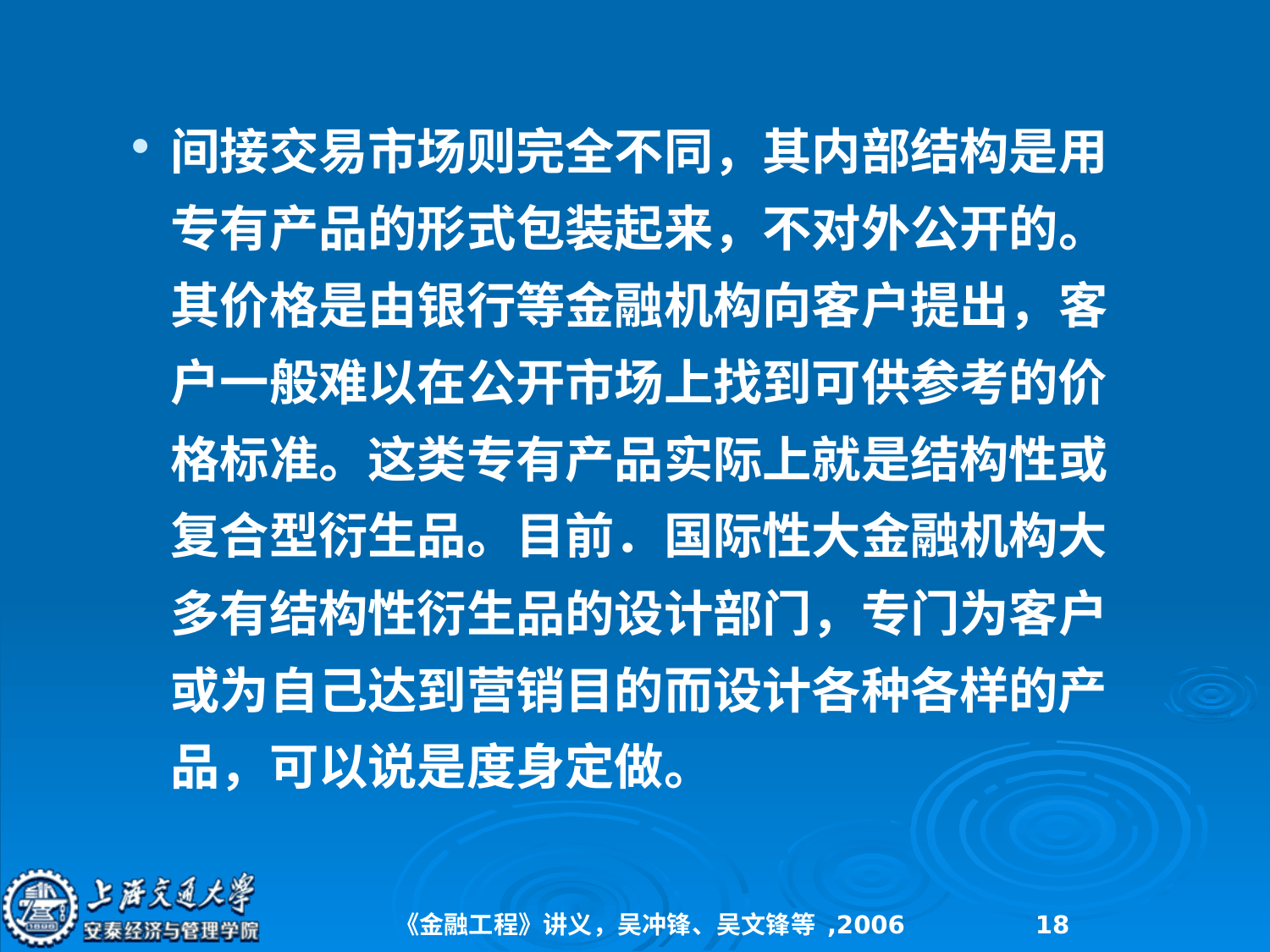

间接交易市场则完全不同，其内部结构是用专有产品的形式包装起来，不对外公开的。其价格是由银行等金融机构向客户提出，客户一般难以在公开市场上找到可供参考的价格标准。这类专有产品实际上就是结构性或复合型衍生品。目前．国际性大金融机构大多有结构性衍生品的设计部门，专门为客户或为自己达到营销目的而设计各种各样的产品，可以说是度身定做。